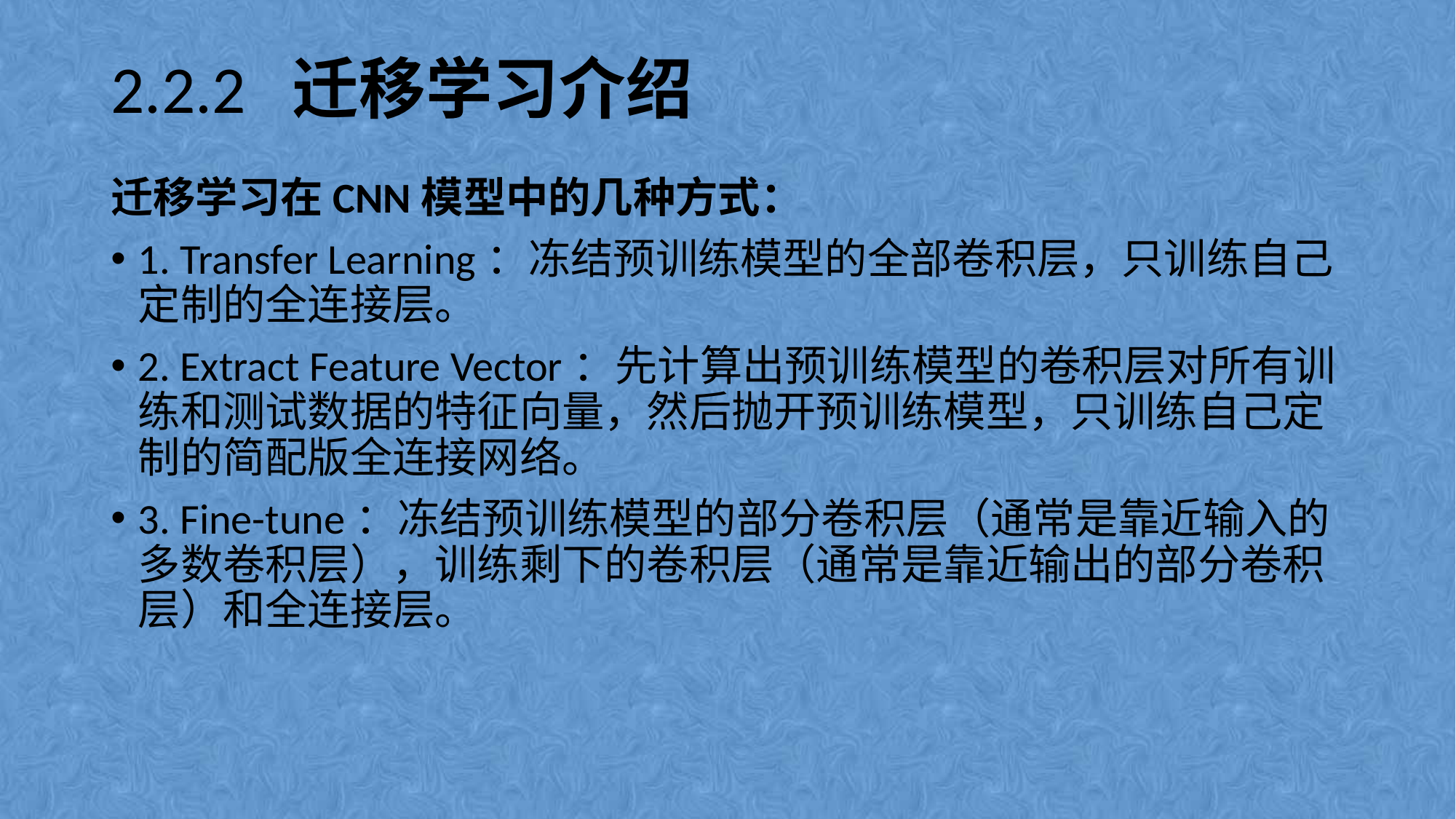

2.2.2  迁移学习介绍
迁移学习在CNN模型中的几种方式：
1. Transfer Learning：冻结预训练模型的全部卷积层，只训练自己定制的全连接层。
2. Extract Feature Vector：先计算出预训练模型的卷积层对所有训练和测试数据的特征向量，然后抛开预训练模型，只训练自己定制的简配版全连接网络。
3. Fine-tune：冻结预训练模型的部分卷积层（通常是靠近输入的多数卷积层），训练剩下的卷积层（通常是靠近输出的部分卷积层）和全连接层。